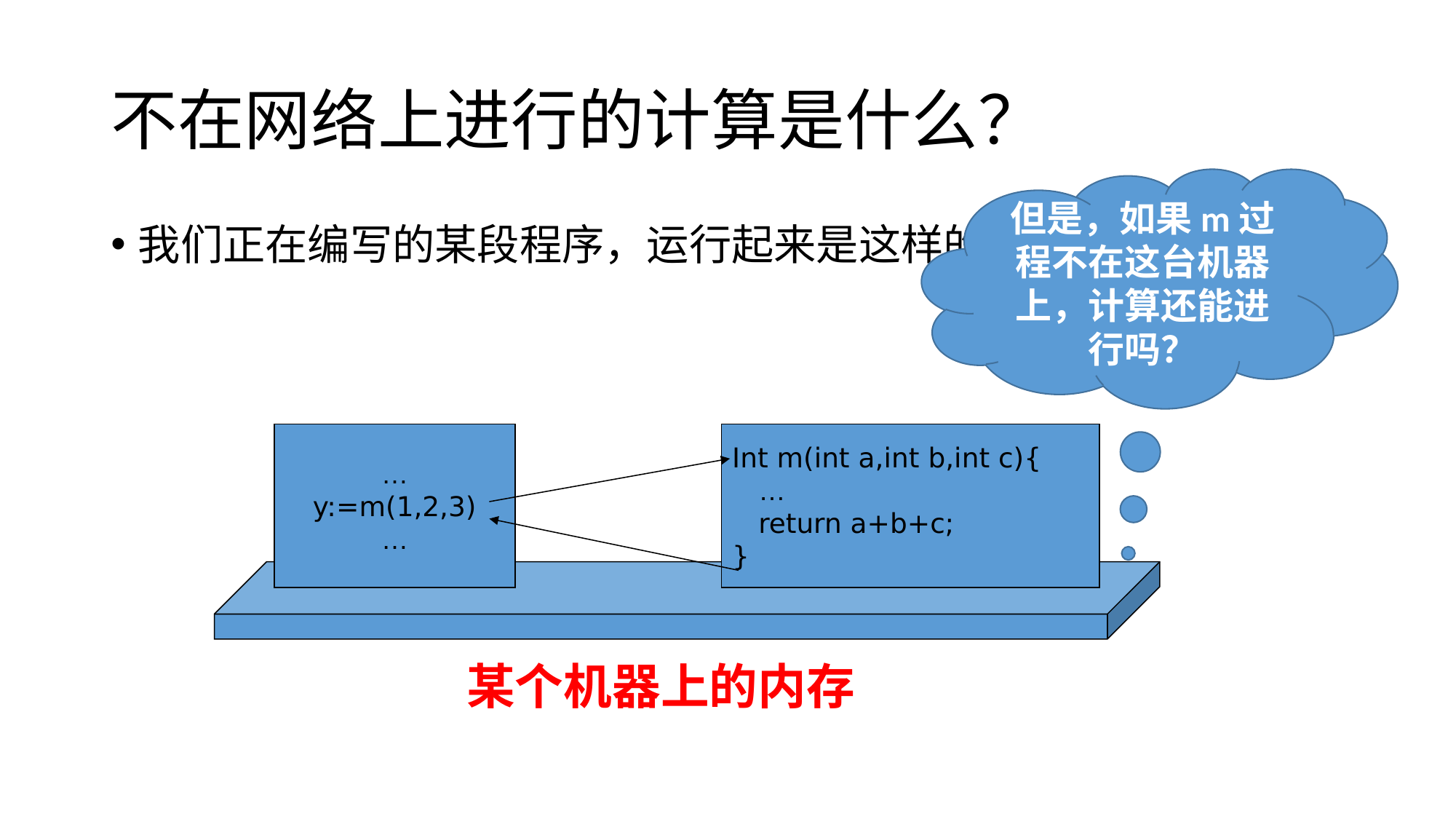

# 不在网络上进行的计算是什么？
但是，如果m过程不在这台机器上，计算还能进行吗？
我们正在编写的某段程序，运行起来是这样的：
…
y:=m(1,2,3)
…
Int m(int a,int b,int c){
   …
   return a+b+c;
}

某个机器上的内存